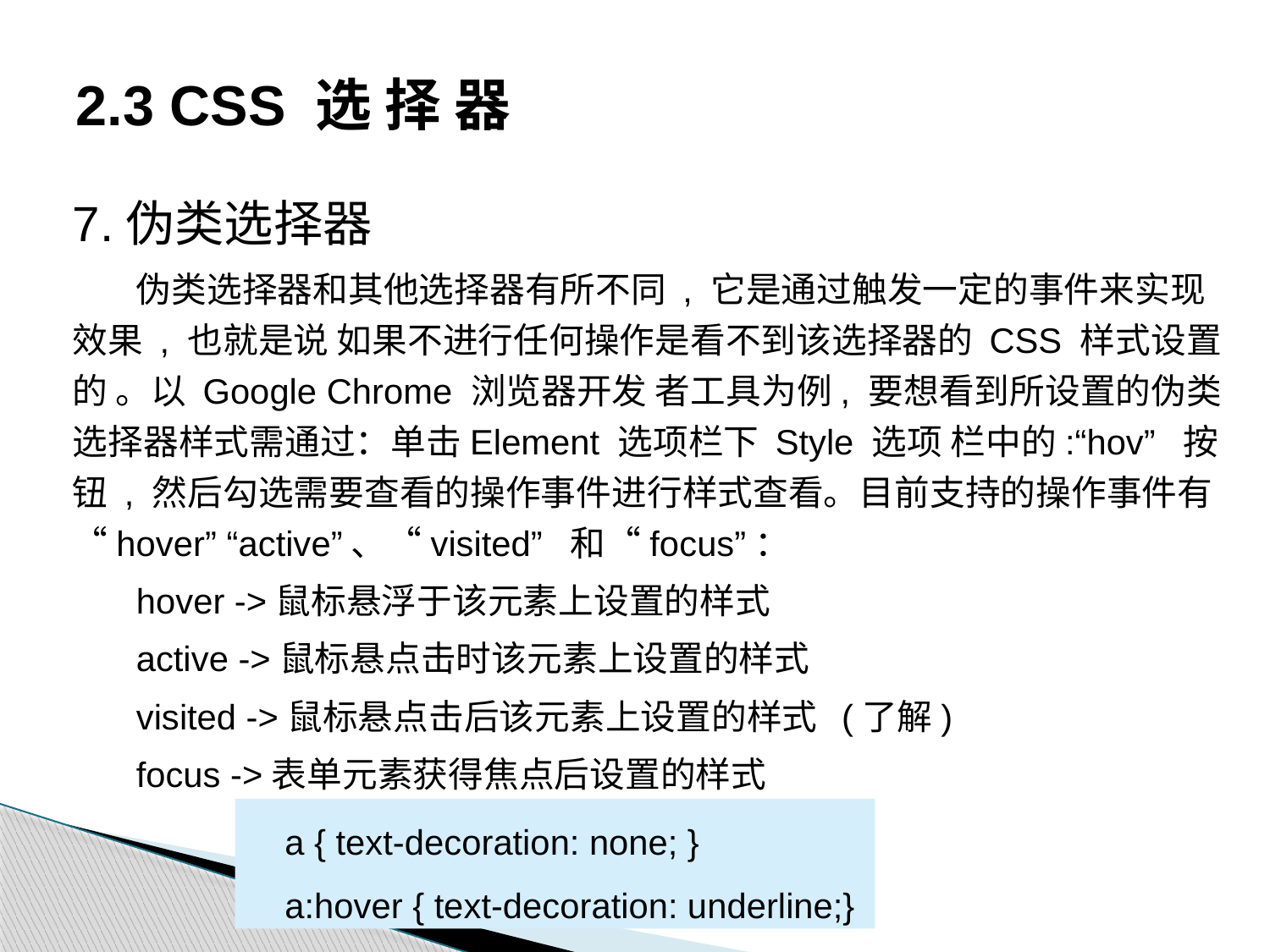

# 2.3 CSS 选 择 器
7.伪类选择器
伪类选择器和其他选择器有所不同 , 它是通过触发一定的事件来实现效果 , 也就是说 如果不进行任何操作是看不到该选择器的 CSS 样式设置的 。以 Google Chrome 浏览器开发 者工具为例, 要想看到所设置的伪类选择器样式需通过：单击Element 选项栏下 Style 选项 栏中的:“hov”  按钮 , 然后勾选需要查看的操作事件进行样式查看。目前支持的操作事件有 “hover” “active”、“visited”  和“focus”：
hover ->鼠标悬浮于该元素上设置的样式
active ->鼠标悬点击时该元素上设置的样式
visited ->鼠标悬点击后该元素上设置的样式  (了解)
focus ->表单元素获得焦点后设置的样式
a { text-decoration: none; }
a:hover { text-decoration: underline;}